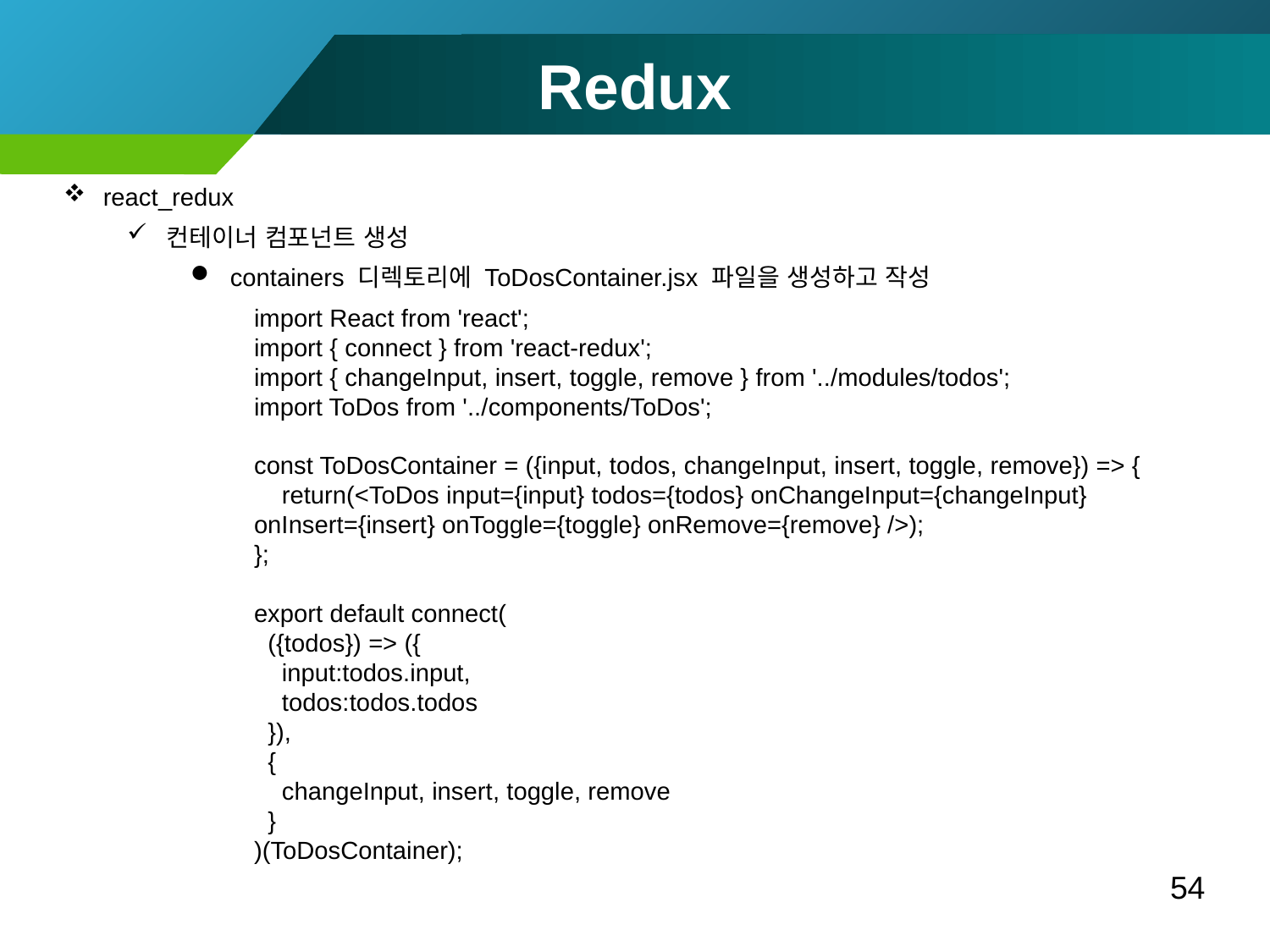

Redux
react_redux
컨테이너 컴포넌트 생성
containers 디렉토리에 ToDosContainer.jsx 파일을 생성하고 작성
import React from 'react';
import { connect } from 'react-redux';
import { changeInput, insert, toggle, remove } from '../modules/todos';
import ToDos from '../components/ToDos';

const ToDosContainer = ({input, todos, changeInput, insert, toggle, remove}) => {
    return(<ToDos input={input} todos={todos} onChangeInput={changeInput} onInsert={insert} onToggle={toggle} onRemove={remove} />);
};

export default connect(
  ({todos}) => ({
    input:todos.input,
    todos:todos.todos
  }),
  {
    changeInput, insert, toggle, remove
  }
)(ToDosContainer);
54